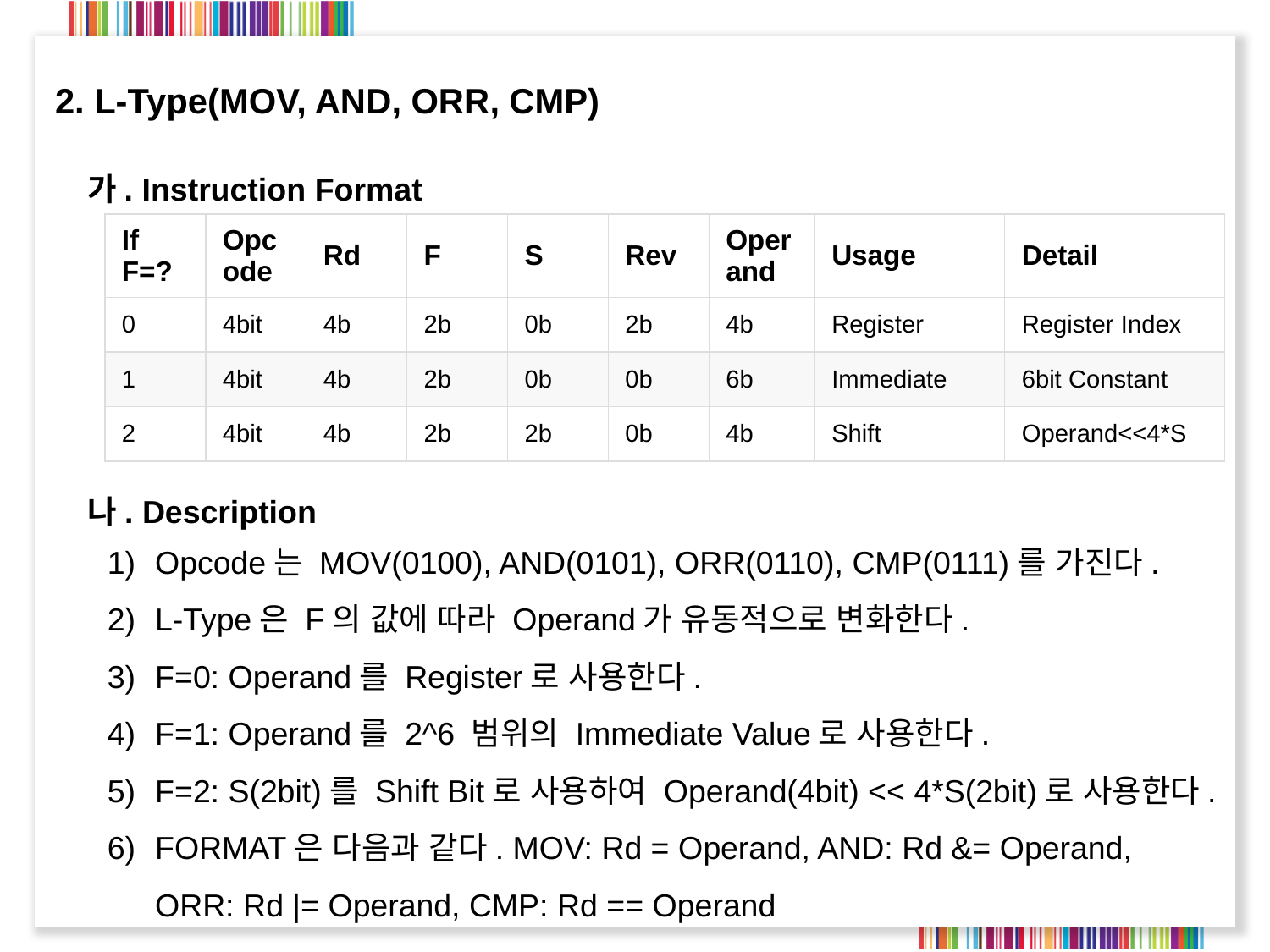

2. L-Type(MOV, AND, ORR, CMP)
가. Instruction Format
| If F=? | Opcode | Rd | F | S | Rev | Operand | Usage | Detail |
| --- | --- | --- | --- | --- | --- | --- | --- | --- |
| 0 | 4bit | 4b | 2b | 0b | 2b | 4b | Register | Register Index |
| 1 | 4bit | 4b | 2b | 0b | 0b | 6b | Immediate | 6bit Constant |
| 2 | 4bit | 4b | 2b | 2b | 0b | 4b | Shift | Operand<<4\*S |
나. Description
Opcode는 MOV(0100), AND(0101), ORR(0110), CMP(0111)를 가진다.
L-Type은 F의 값에 따라 Operand가 유동적으로 변화한다.
F=0: Operand를 Register로 사용한다.
F=1: Operand를 2^6 범위의 Immediate Value로 사용한다.
F=2: S(2bit)를 Shift Bit로 사용하여 Operand(4bit) << 4*S(2bit)로 사용한다.
FORMAT은 다음과 같다. MOV: Rd = Operand, AND: Rd &= Operand,
ORR: Rd |= Operand, CMP: Rd == Operand